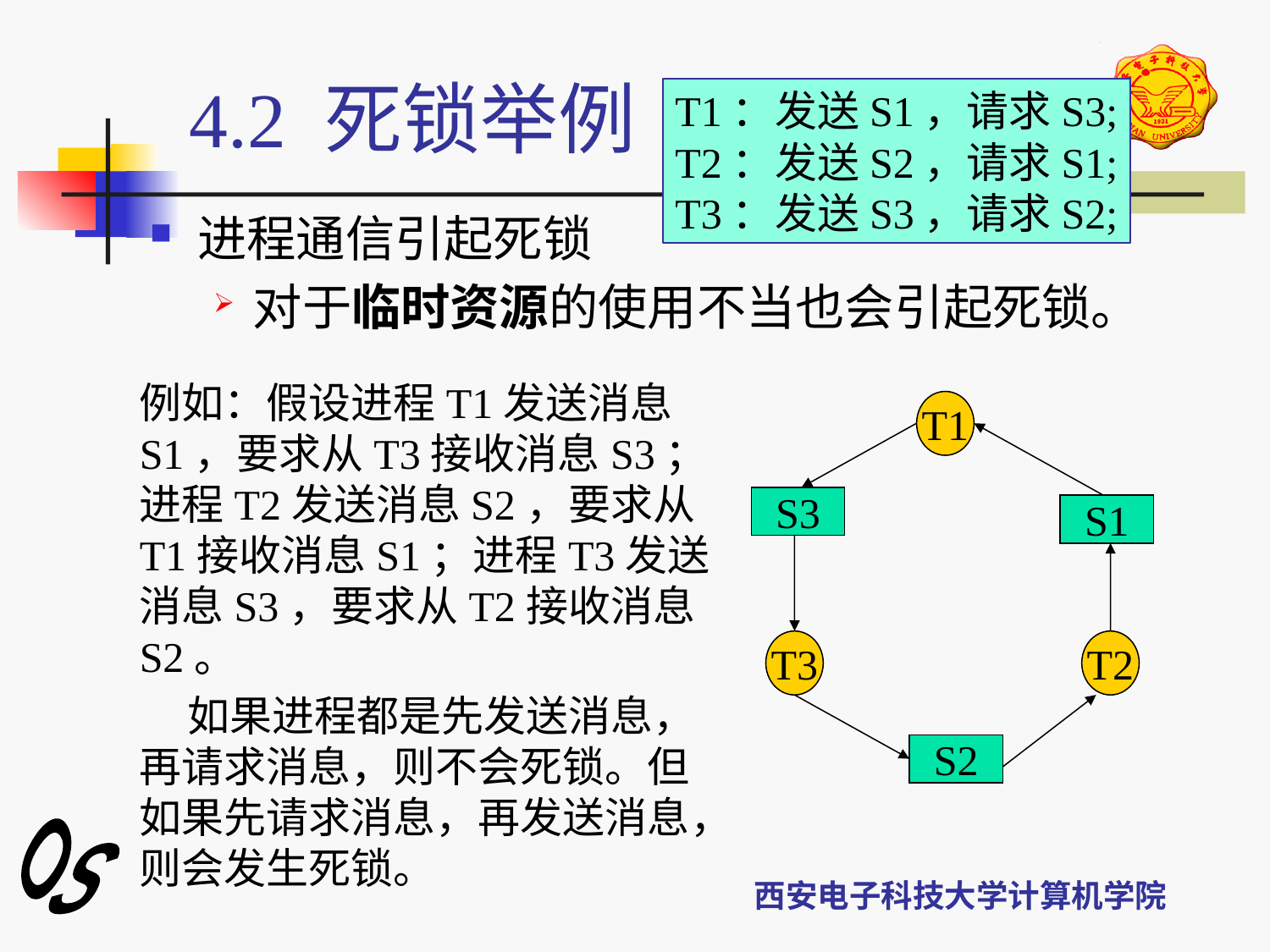

# 4.2 死锁举例
T1：发送S1，请求S3;
T2：发送S2，请求S1;
T3：发送S3，请求S2;
进程通信引起死锁
对于临时资源的使用不当也会引起死锁。
例如：假设进程T1发送消息S1，要求从T3接收消息S3；进程T2发送消息S2，要求从T1接收消息S1；进程T3发送消息S3，要求从T2接收消息S2。
    如果进程都是先发送消息，再请求消息，则不会死锁。但如果先请求消息，再发送消息，则会发生死锁。
T1

S3
S1

T3
T2

S2
10